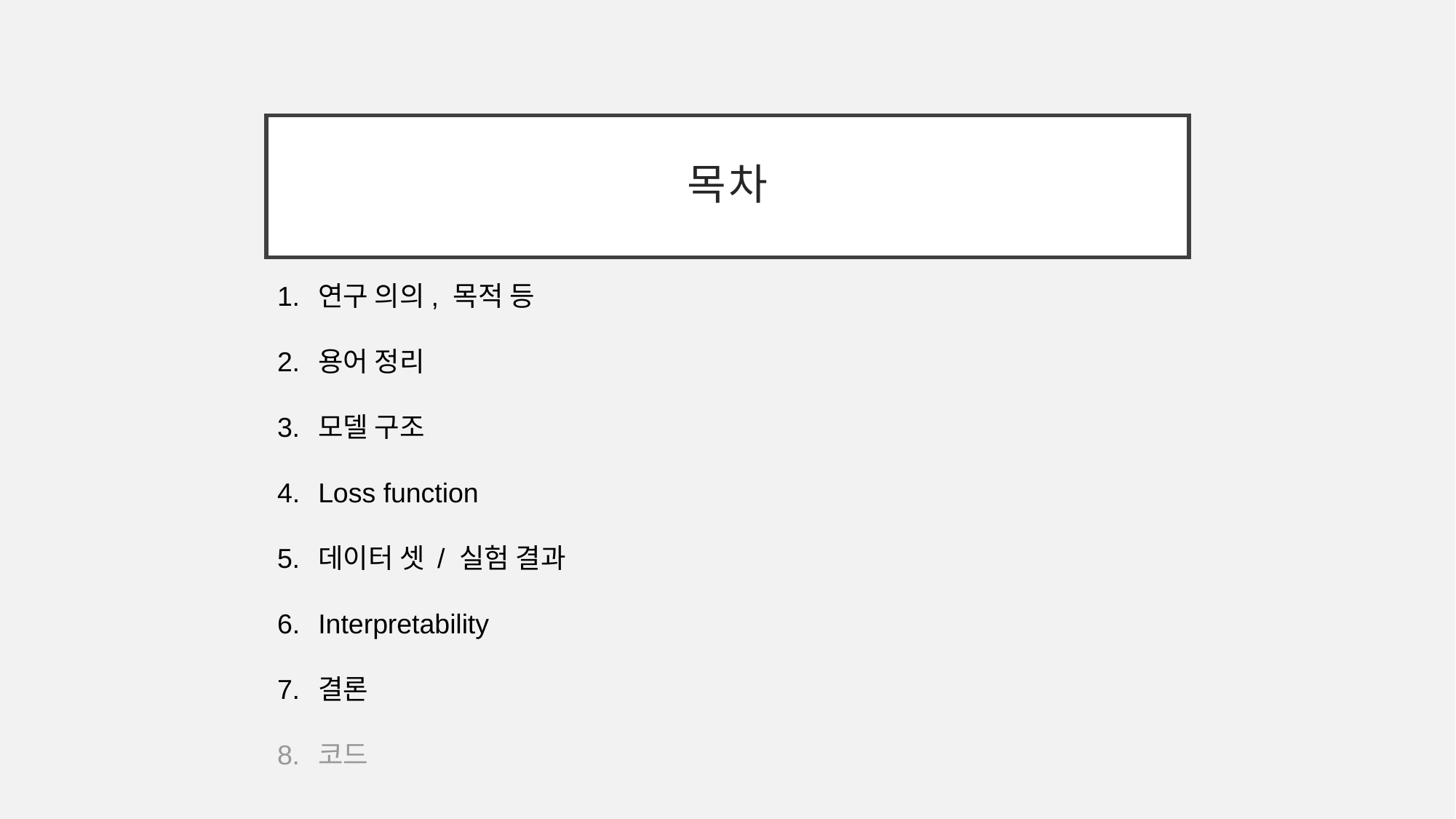

# 목차
연구 의의, 목적 등

용어 정리

모델 구조

Loss function

데이터 셋 / 실험 결과

Interpretability

결론

코드